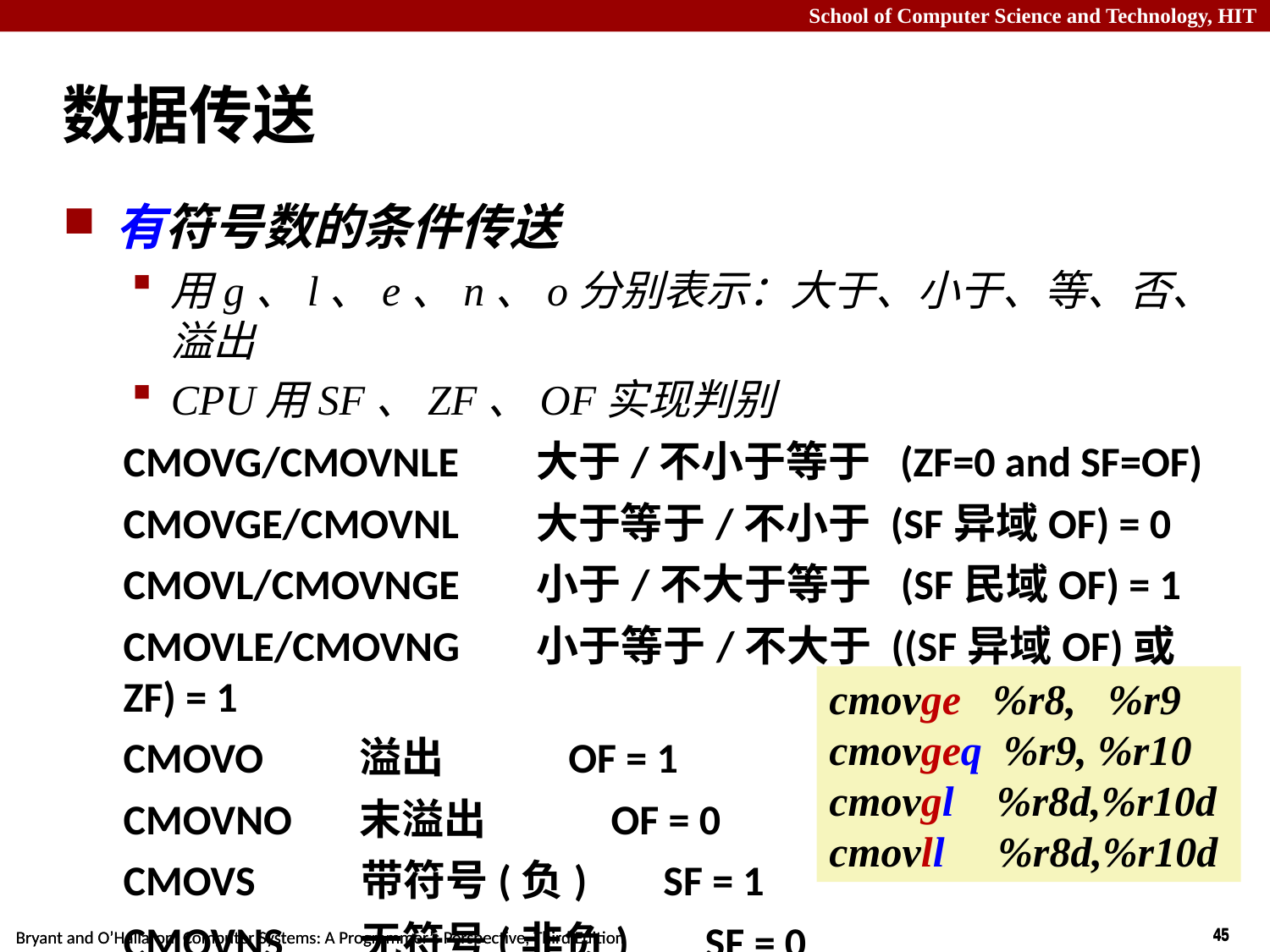

# 数据传送
有符号数的条件传送
用g、l、e、n、o分别表示：大于、小于、等、否、溢出
CPU用SF、ZF、OF实现判别
CMOVG/CMOVNLE       大于/不小于等于  (ZF=0 and SF=OF)
CMOVGE/CMOVNL       大于等于/不小于 (SF异域OF) = 0
CMOVL/CMOVNGE       小于/不大于等于  (SF民域OF) = 1
CMOVLE/CMOVNG       小于等于/不大于 ((SF异域OF)或ZF) = 1
CMOVO         溢出            OF = 1
CMOVNO      末溢出            OF = 0
CMOVS          带符号(负)        SF = 1
CMOVNS       无符号(非负)        SF = 0
cmovge   %r8,   %r9
cmovgeq  %r9, %r10
cmovgl    %r8d,%r10d
cmovll     %r8d,%r10d